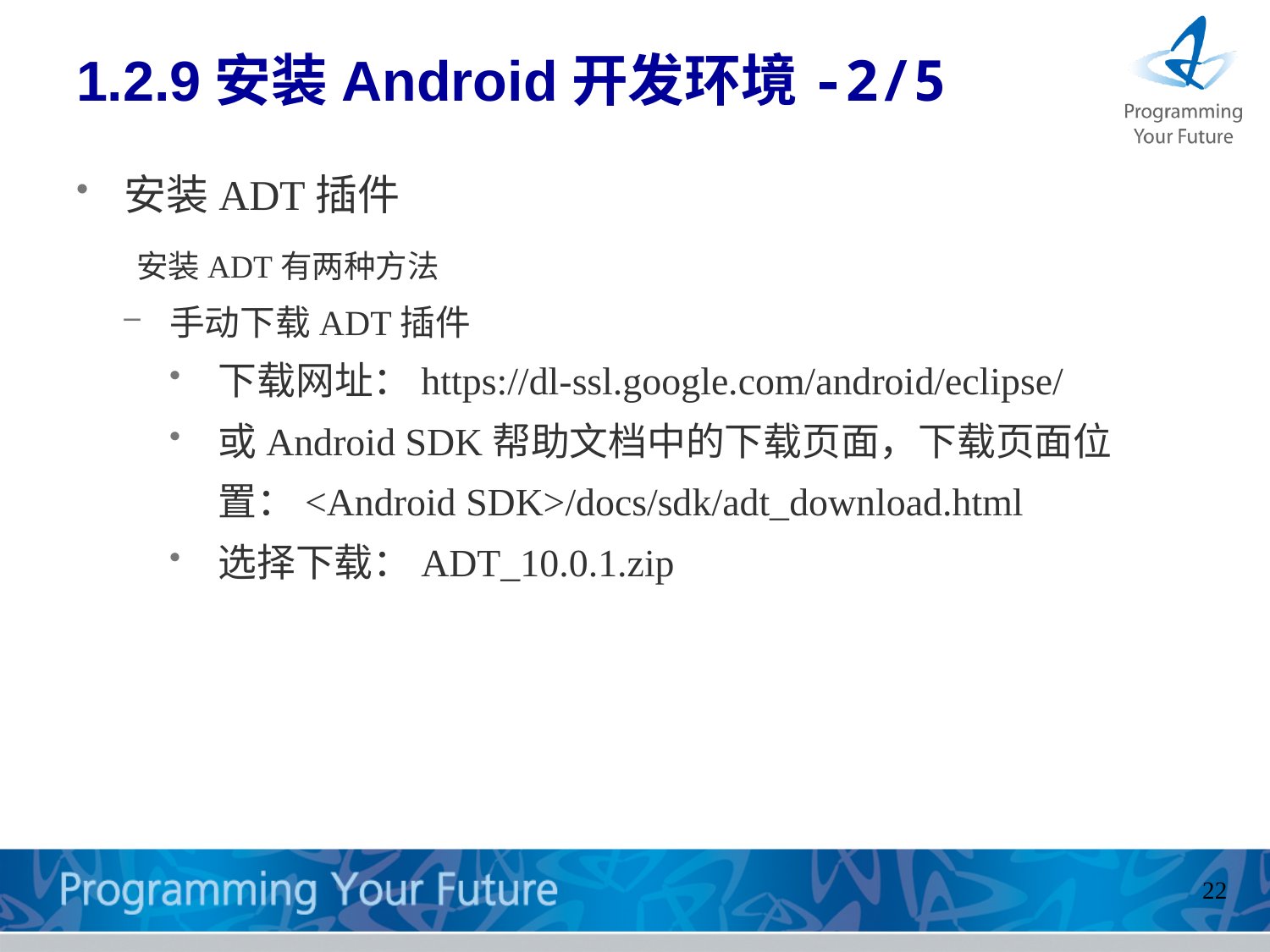

# 1.2.9安装Android开发环境-2/5
安装ADT插件
     安装ADT有两种方法
手动下载ADT插件
下载网址：https://dl-ssl.google.com/android/eclipse/
或Android SDK帮助文档中的下载页面，下载页面位置：<Android SDK>/docs/sdk/adt_download.html
选择下载：ADT_10.0.1.zip